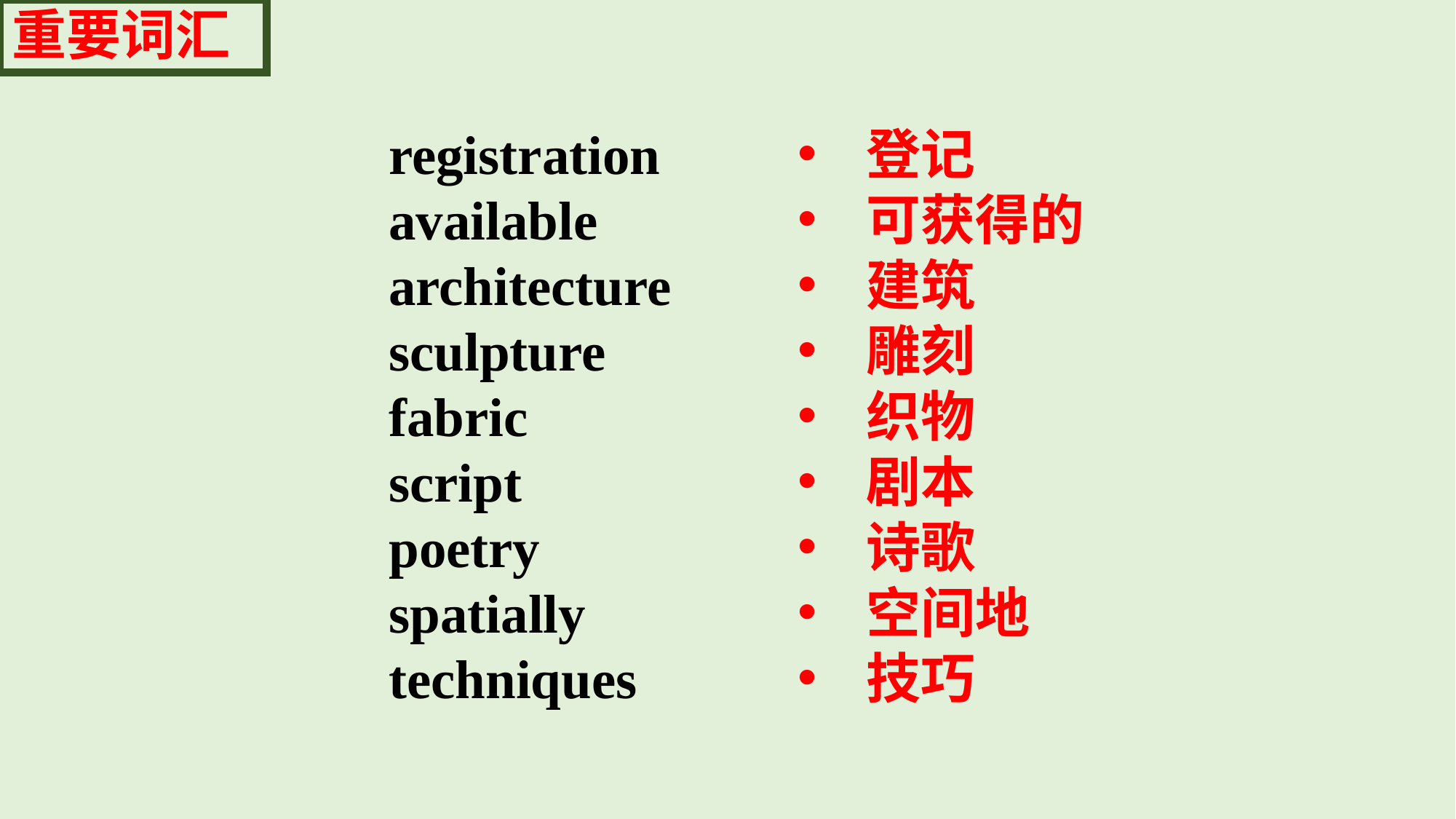

重要词汇

registration
available
architecture
sculpture
fabric
script
poetry
spatially
techniques
登记
可获得的
建筑
雕刻
织物
剧本
诗歌
空间地
技巧